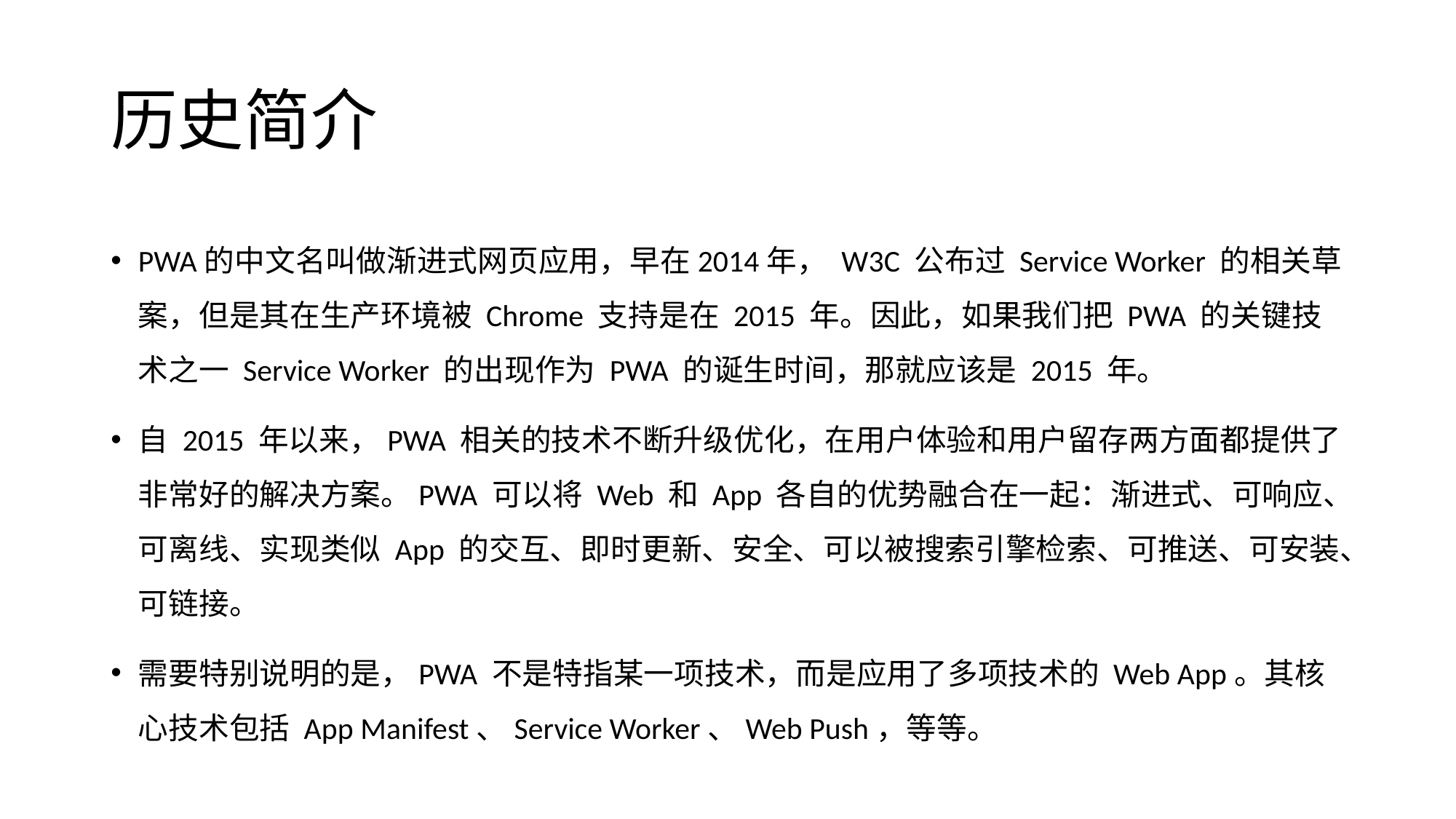

# 历史简介
PWA的中文名叫做渐进式网页应用，早在2014年， W3C 公布过 Service Worker 的相关草案，但是其在生产环境被 Chrome 支持是在 2015 年。因此，如果我们把 PWA 的关键技术之一 Service Worker 的出现作为 PWA 的诞生时间，那就应该是 2015 年。
自 2015 年以来，PWA 相关的技术不断升级优化，在用户体验和用户留存两方面都提供了非常好的解决方案。PWA 可以将 Web 和 App 各自的优势融合在一起：渐进式、可响应、可离线、实现类似 App 的交互、即时更新、安全、可以被搜索引擎检索、可推送、可安装、可链接。
需要特别说明的是，PWA 不是特指某一项技术，而是应用了多项技术的 Web App。其核心技术包括 App Manifest、Service Worker、Web Push，等等。